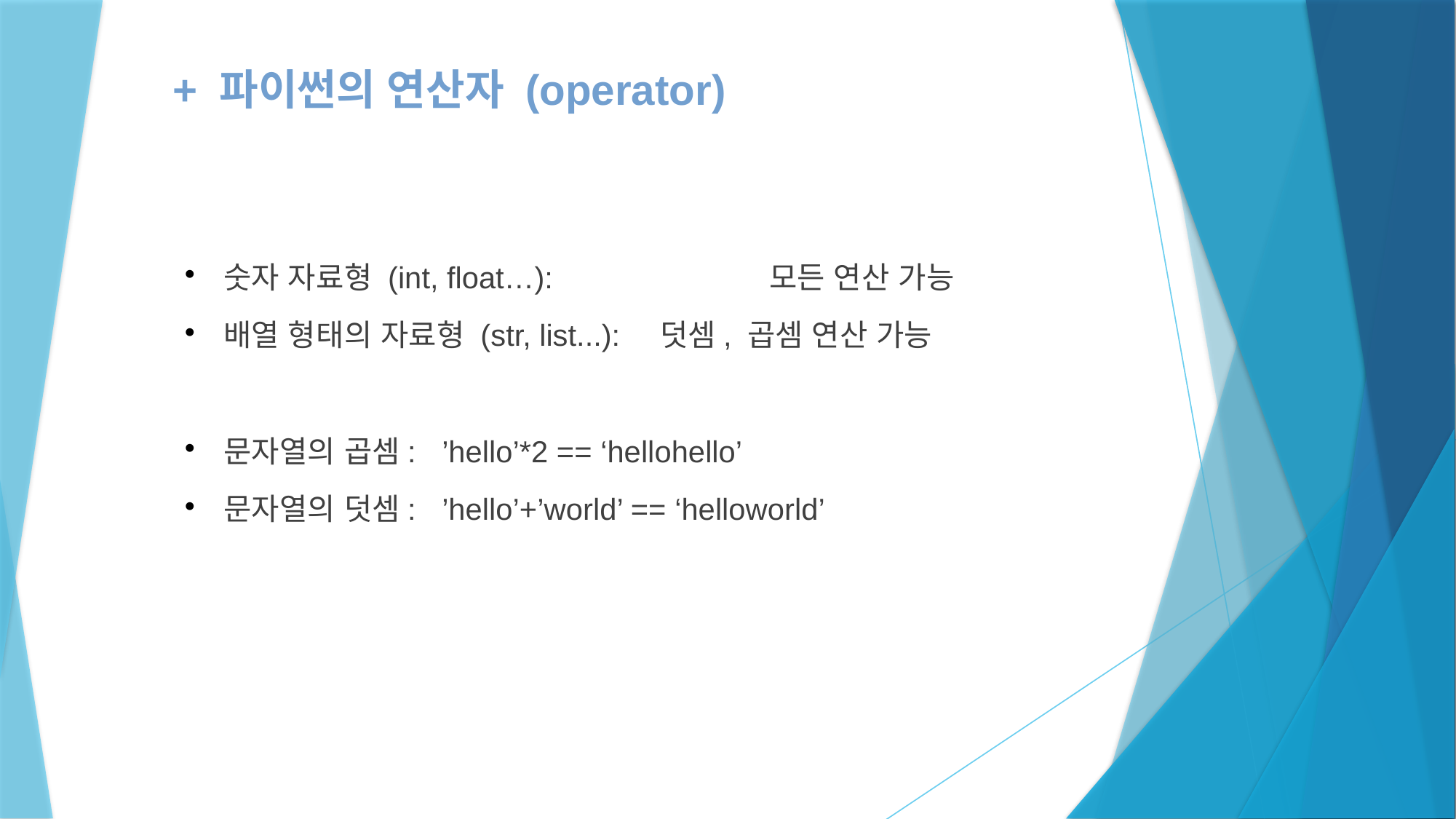

+ 파이썬의 연산자 (operator)
숫자 자료형 (int, float…):		모든 연산 가능
배열 형태의 자료형 (str, list...):	덧셈, 곱셈 연산 가능

문자열의 곱셈:	’hello’*2 == ‘hellohello’
문자열의 덧셈:	’hello’+’world’ == ‘helloworld’